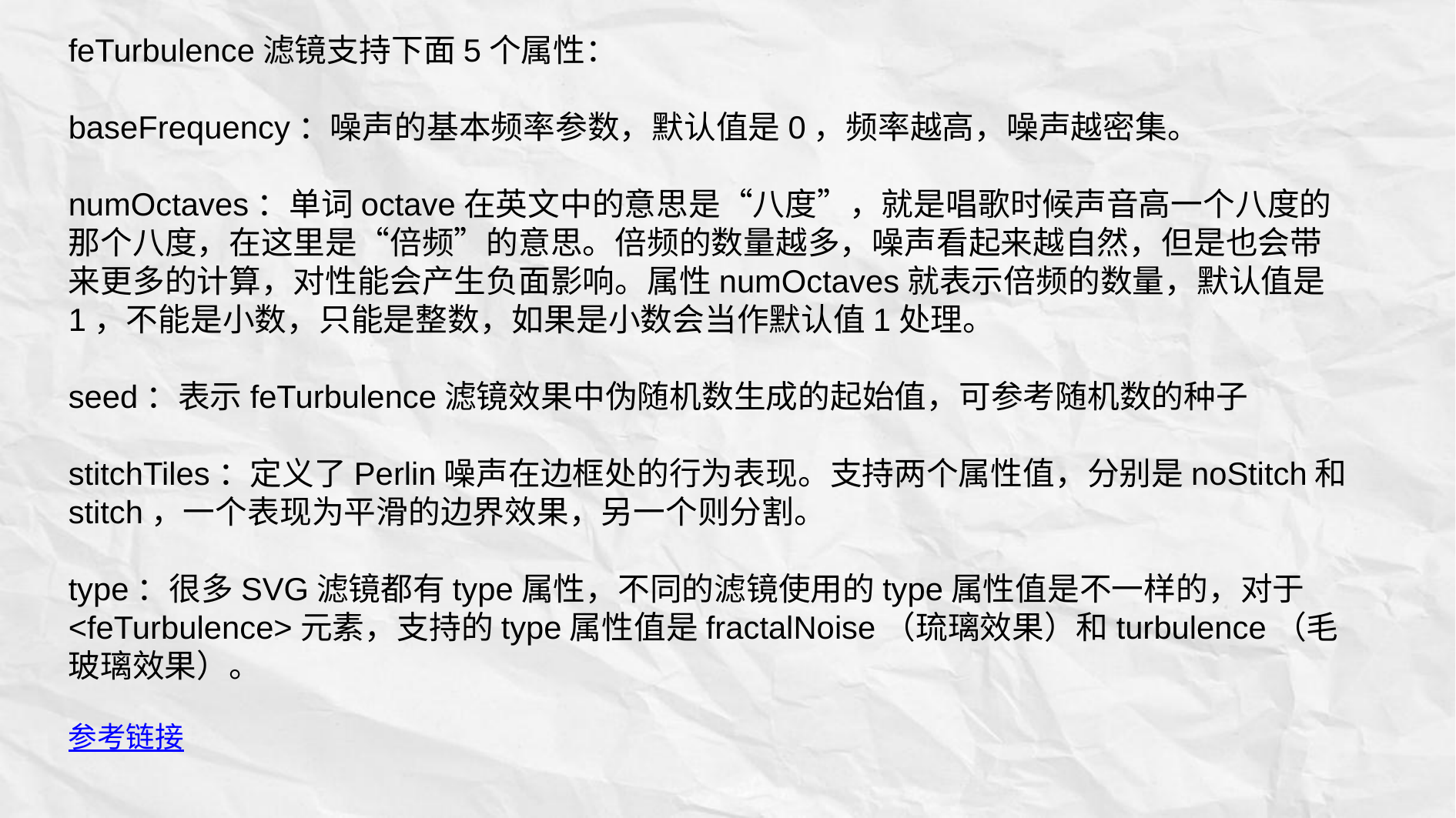

feTurbulence滤镜支持下面5个属性：

baseFrequency：噪声的基本频率参数，默认值是0，频率越高，噪声越密集。

numOctaves：单词octave在英文中的意思是“八度”，就是唱歌时候声音高一个八度的那个八度，在这里是“倍频”的意思。倍频的数量越多，噪声看起来越自然，但是也会带来更多的计算，对性能会产生负面影响。属性numOctaves就表示倍频的数量，默认值是1，不能是小数，只能是整数，如果是小数会当作默认值1处理。

seed：表示feTurbulence滤镜效果中伪随机数生成的起始值，可参考随机数的种子

stitchTiles：定义了Perlin噪声在边框处的行为表现。支持两个属性值，分别是noStitch和stitch，一个表现为平滑的边界效果，另一个则分割。

type：很多SVG滤镜都有type属性，不同的滤镜使用的type属性值是不一样的，对于<feTurbulence>元素，支持的type属性值是fractalNoise（琉璃效果）和turbulence（毛玻璃效果）。

参考链接